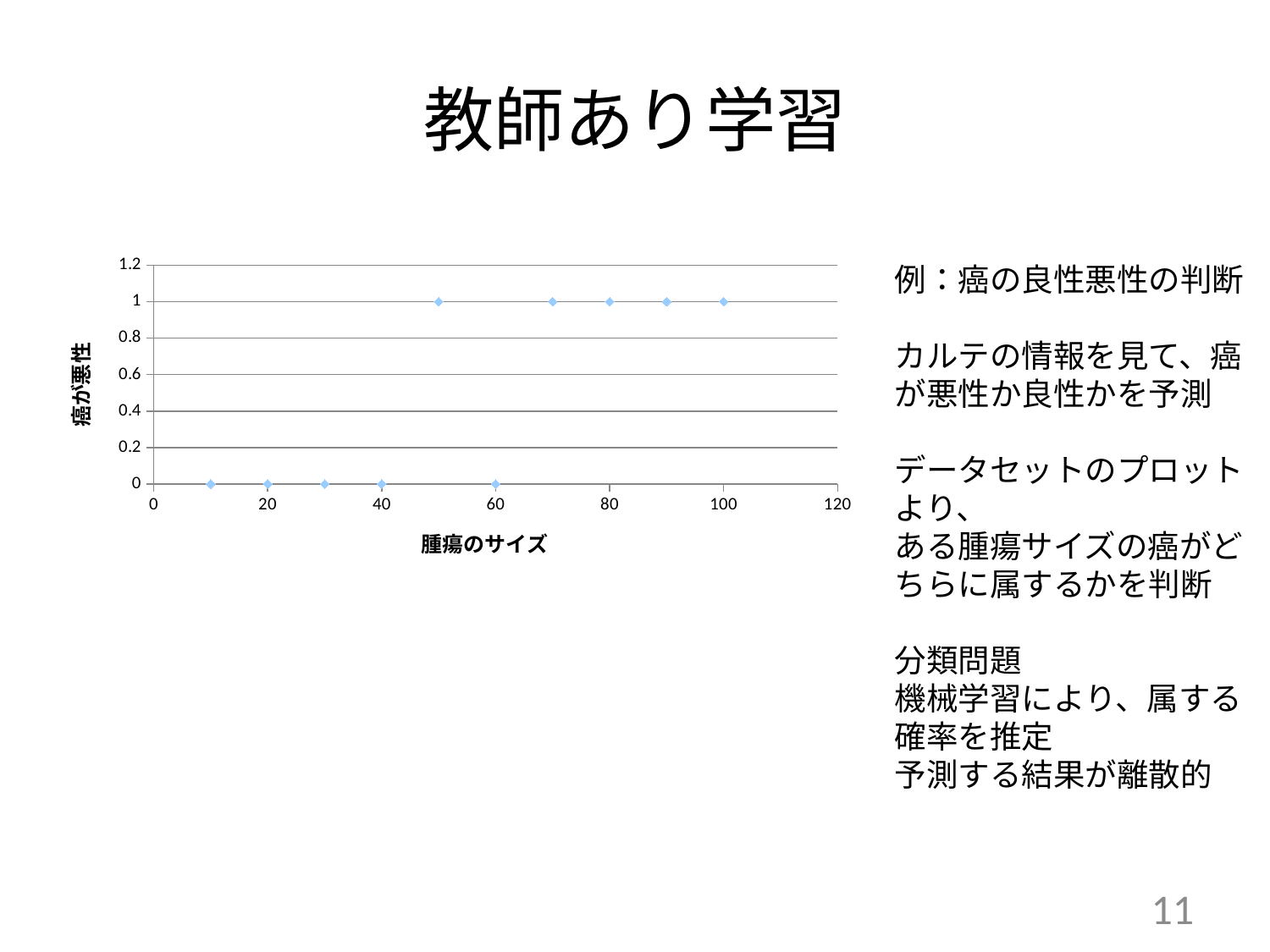

# 教師あり学習

### Chart

| Category |  |
|---|---|
例：癌の良性悪性の判断

カルテの情報を見て、癌が悪性か良性かを予測

データセットのプロットより、
ある腫瘍サイズの癌がどちらに属するかを判断

分類問題
機械学習により、属する確率を推定
予測する結果が離散的

11